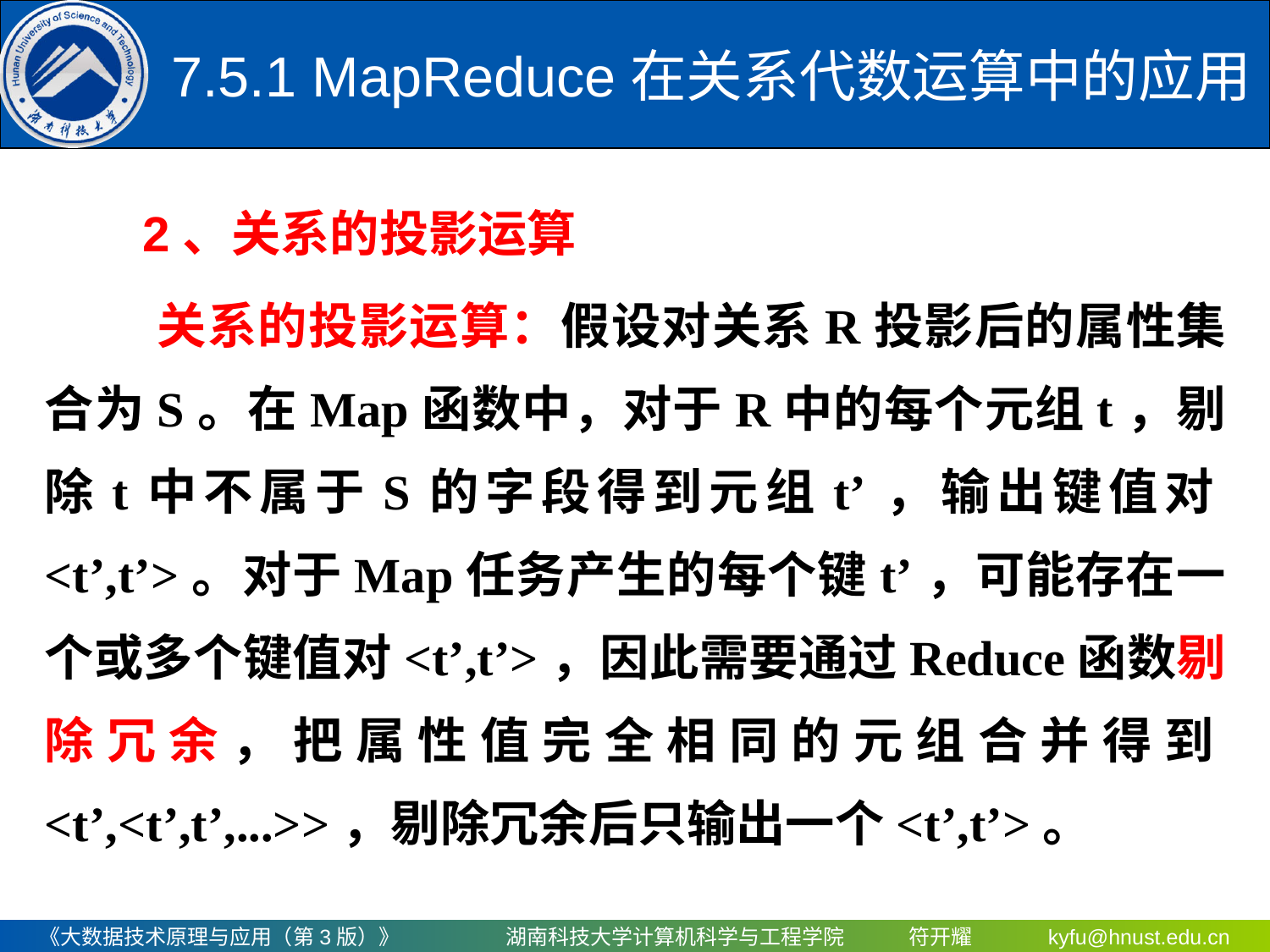

7.5.1 MapReduce在关系代数运算中的应用
        2、关系的投影运算
        关系的投影运算：假设对关系R投影后的属性集合为S。在Map函数中，对于R中的每个元组t，剔除t中不属于S的字段得到元组t’，输出键值对<t’,t’>。对于Map任务产生的每个键t’，可能存在一个或多个键值对<t’,t’>，因此需要通过Reduce函数剔除冗余，把属性值完全相同的元组合并得到<t’,<t’,t’,...>>，剔除冗余后只输出一个<t’,t’>。